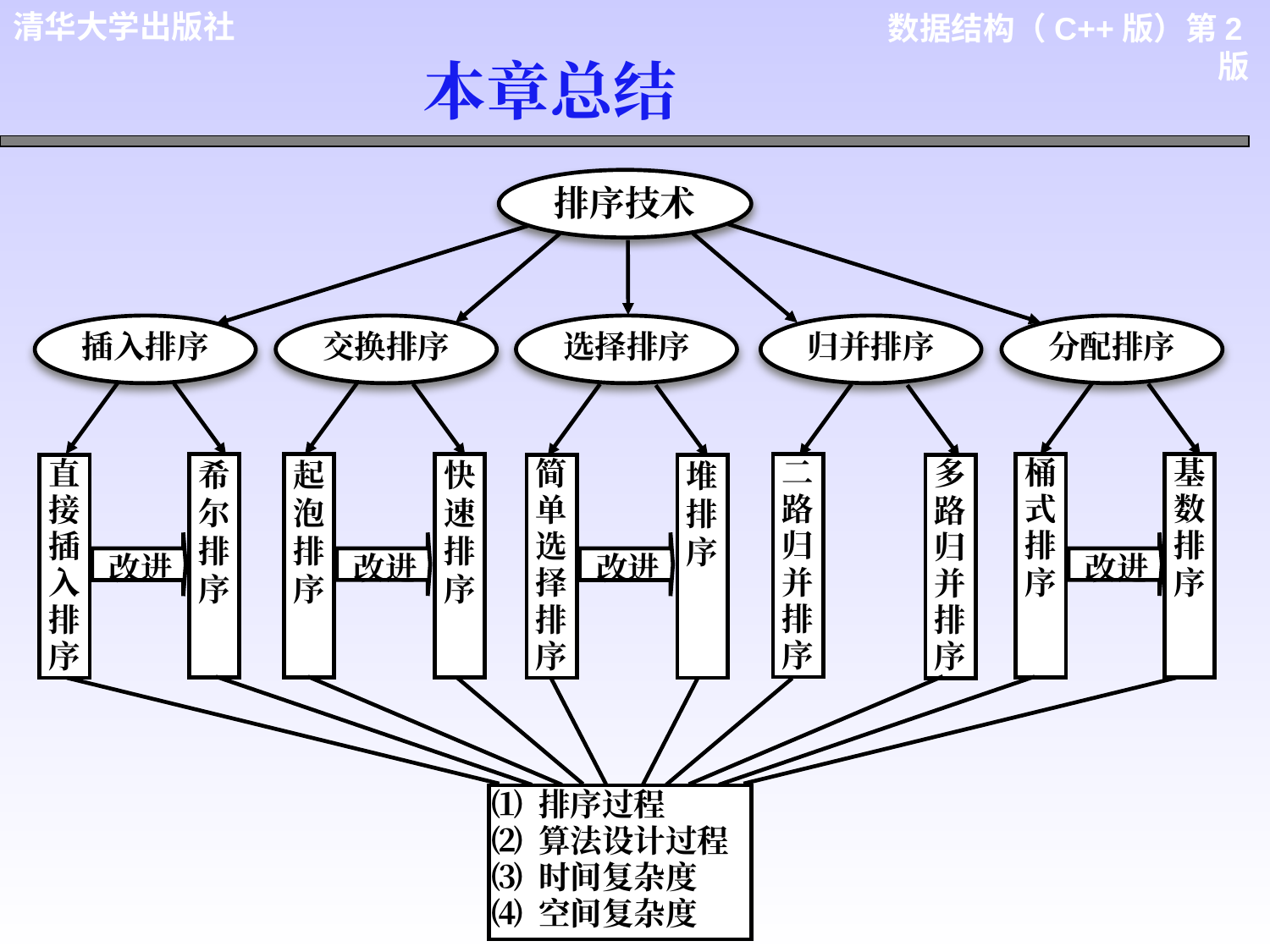

本章总结
排序技术

插入排序
交换排序
选择排序
归并排序
分配排序

二路归并排序
希尔排序
起泡排序
快速排序
桶式排序
基数排序
直接插入排序
简单选择排序
堆排序
多路归并排序
改进
改进
改进
改进

⑴ 排序过程
⑵ 算法设计过程
⑶ 时间复杂度
⑷ 空间复杂度